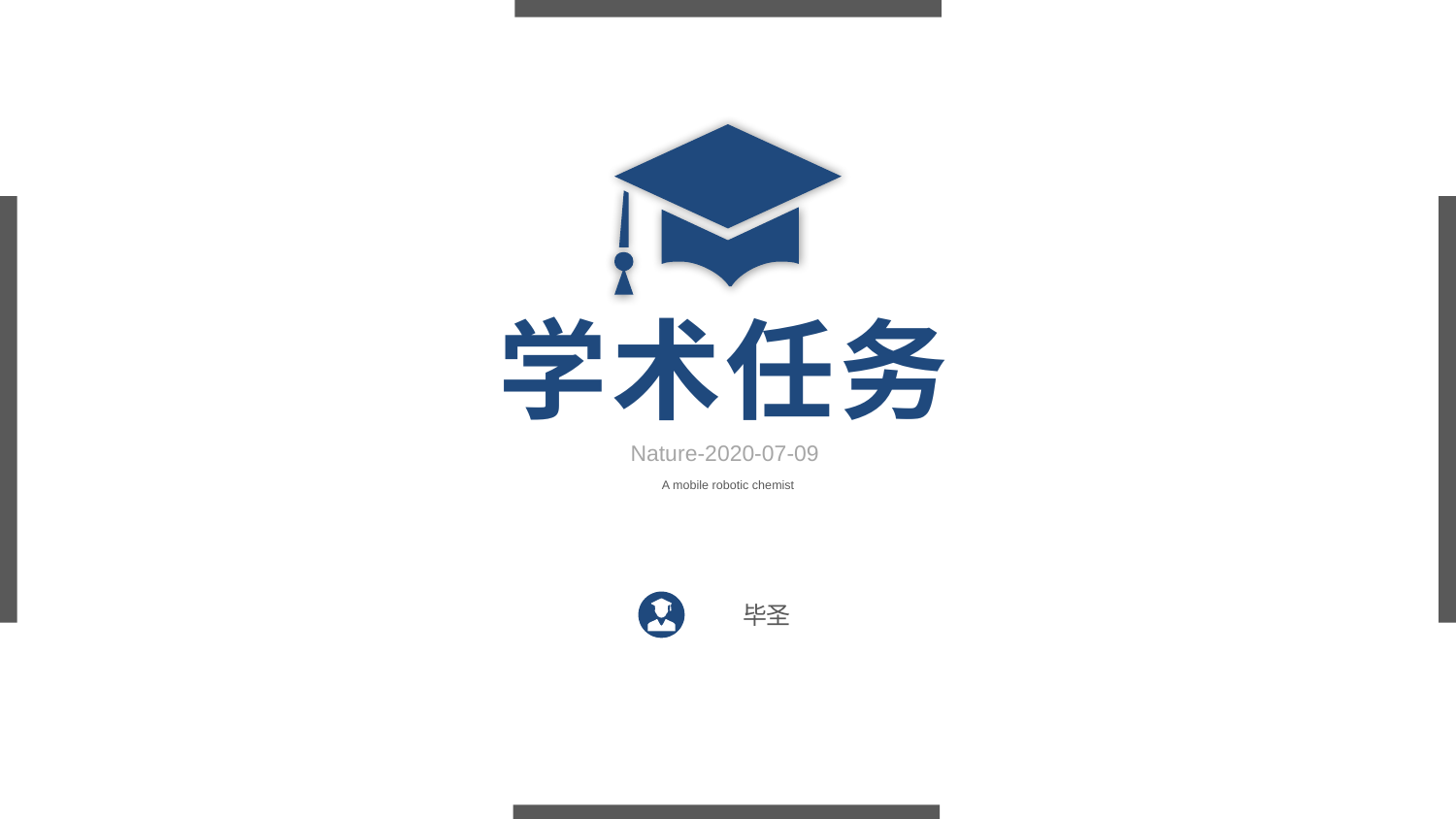

学术任务
Nature-2020-07-09
A mobile robotic chemist

毕圣